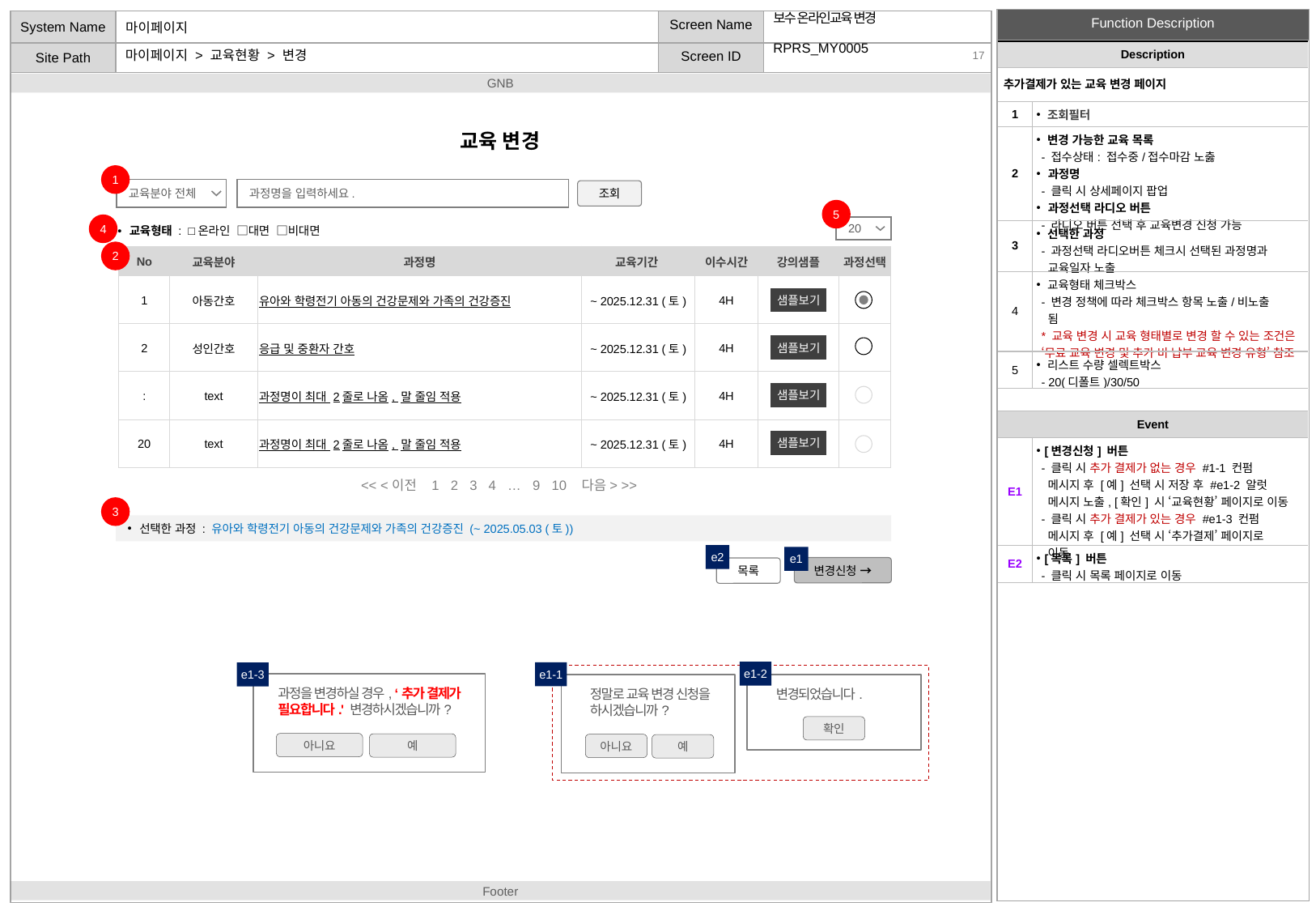

[07.04 수정]
#4 교육형태 체크박스 추가

[07.09]
- 이수시간: 4시간 -> ‘4H’  로 변경

보수 온라인교육 변경
| Description |  |
| --- | --- |
| 추가결제가 있는 교육 변경 페이지 |  |
| 1 | 조회필터 |
| 2 | 변경 가능한 교육 목록 - 접수상태: 접수중/접수마감 노춣 과정명 - 클릭 시 상세페이지 팝업 과정선택 라디오 버튼 - 라디오 버튼 선택 후 교육변경 신청 가능 |
| 3 | 선택한 과정 - 과정선택 라디오버튼 체크시 선택된 과정명과 교육일자 노출 |
| 4 | 교육형태 체크박스 - 변경 정책에 따라 체크박스 항목 노출/비노출 됨 \* 교육 변경 시 교육 형태별로 변경 할 수 있는 조건은 ‘무료 교육 변경 및 추가 비 납부 교육 변경 유형’ 참조 |
| 5 | 리스트 수량 셀렉트박스 - 20(디폴트)/30/50 |
RPRS_MY0005
# 마이페이지 > 교육현황 > 변경
교육 변경
1
교육분야 전체

과정명을 입력하세요.
조회
5
4
20

교육형태 :  □온라인  □대면  □비대면
2
| No | 교육분야 | 과정명 | 교육기간 | 이수시간 | 강의샘플 | 과정선택 |
| --- | --- | --- | --- | --- | --- | --- |
| 1 | 아동간호 | 유아와 학령전기 아동의 건강문제와 가족의 건강증진 | ~ 2025.12.31 (토) | 4H |  |  |
| 2 | 성인간호 | 응급 및 중환자 간호 | ~ 2025.12.31 (토) | 4H |  |  |
| : | text | 과정명이 최대 2줄로 나옴, 말 줄임 적용 | ~ 2025.12.31 (토) | 4H |  |  |
| 20 | text | 과정명이 최대 2줄로 나옴, 말 줄임 적용 | ~ 2025.12.31 (토) | 4H |  |  |
샘플보기

샘플보기

샘플보기

| Event |  |
| --- | --- |
| E1 | [변경신청] 버튼 - 클릭 시 추가 결제가 없는 경우 #1-1 컨펌 메시지 후 [예] 선택 시 저장 후 #e1-2 알럿 메시지 노출, [확인] 시 ‘교육현황’ 페이지로 이동 - 클릭 시 추가 결제가 있는 경우 #e1-3 컨펌 메시지 후 [예] 선택 시 ‘추가결제’ 페이지로 이동 |
| E2 | [목록] 버튼 - 클릭 시 목록 페이지로 이동 |
샘플보기

<< <이전   1   2   3   4   …   9   10   다음> >>
3
선택한 과정 : 유아와 학령전기 아동의 건강문제와 가족의 건강증진 (~ 2025.05.03 (토))
e2
e1
변경신청 →
목록
e1-2
e1-1
e1-3

과정을 변경하실 경우, ‘추가 결제가 필요합니다.' 변경하시겠습니까?
아니요
예

정말로 교육 변경 신청을 하시겠습니까?
아니요
예

변경되었습니다.
확인